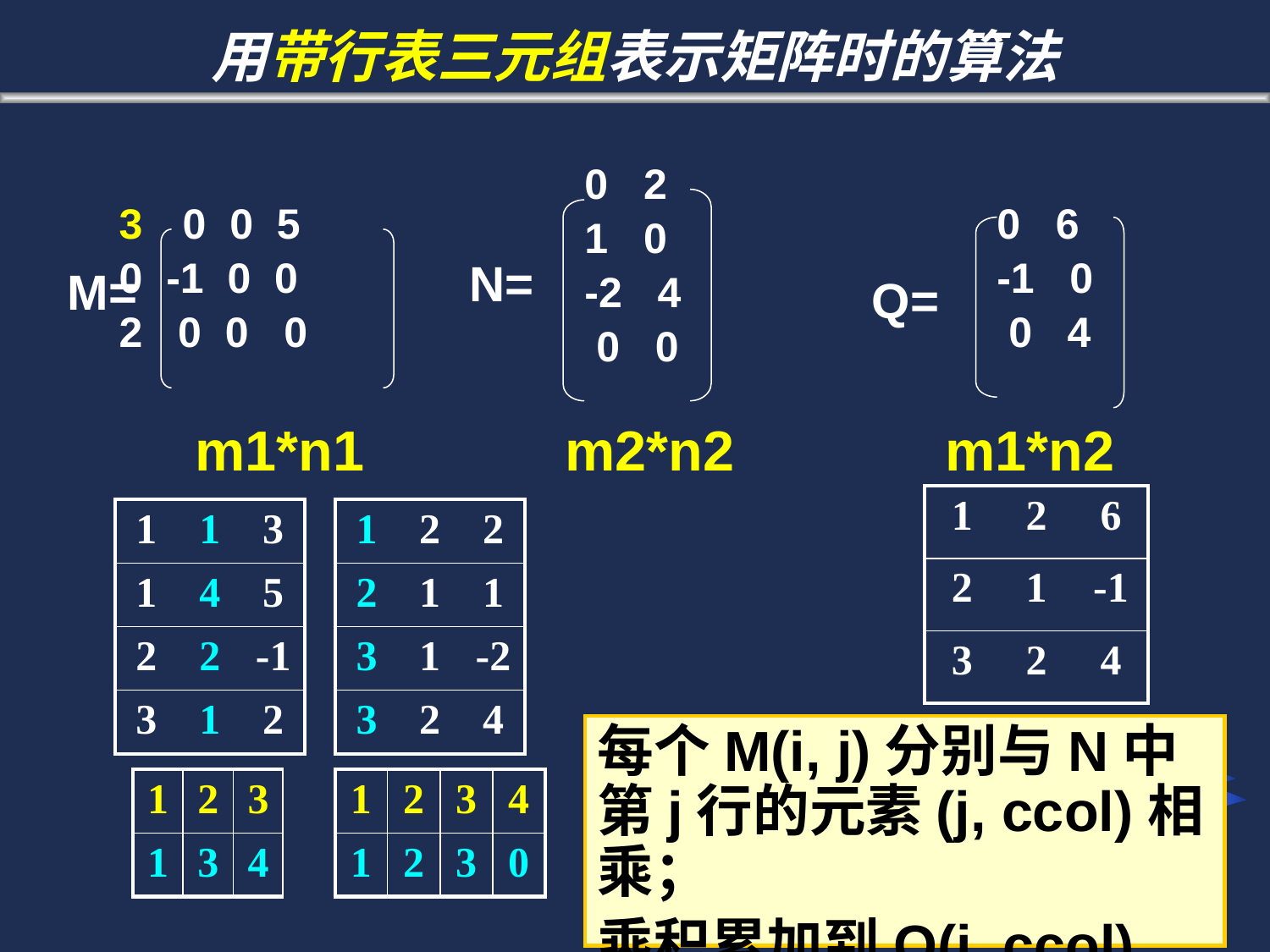

# 用带行表三元组表示矩阵时的算法
0   2
1   0
-2   4
 0   0

N=
0  0  5
0  -1  0  0
2   0  0   0

M=
0   6
-1   0
 0   4

Q=
m1*n1
m2*n2
m1*n2
| 1 | 2 | 6 |
| --- | --- | --- |
| 2 | 1 | -1 |
| 3 | 2 | 4 |
| 1 | 1 | 3 |
| --- | --- | --- |
| 1 | 4 | 5 |
| 2 | 2 | -1 |
| 3 | 1 | 2 |
| 1 | 2 | 2 |
| --- | --- | --- |
| 2 | 1 | 1 |
| 3 | 1 | -2 |
| 3 | 2 | 4 |
每个M(i, j)分别与N中第j行的元素(j, ccol)相乘；
乘积累加到Q(i, ccol)中。
| 1 | 2 | 3 |
| --- | --- | --- |
| 1 | 3 | 4 |
| 1 | 2 | 3 | 4 |
| --- | --- | --- | --- |
| 1 | 2 | 3 | 0 |